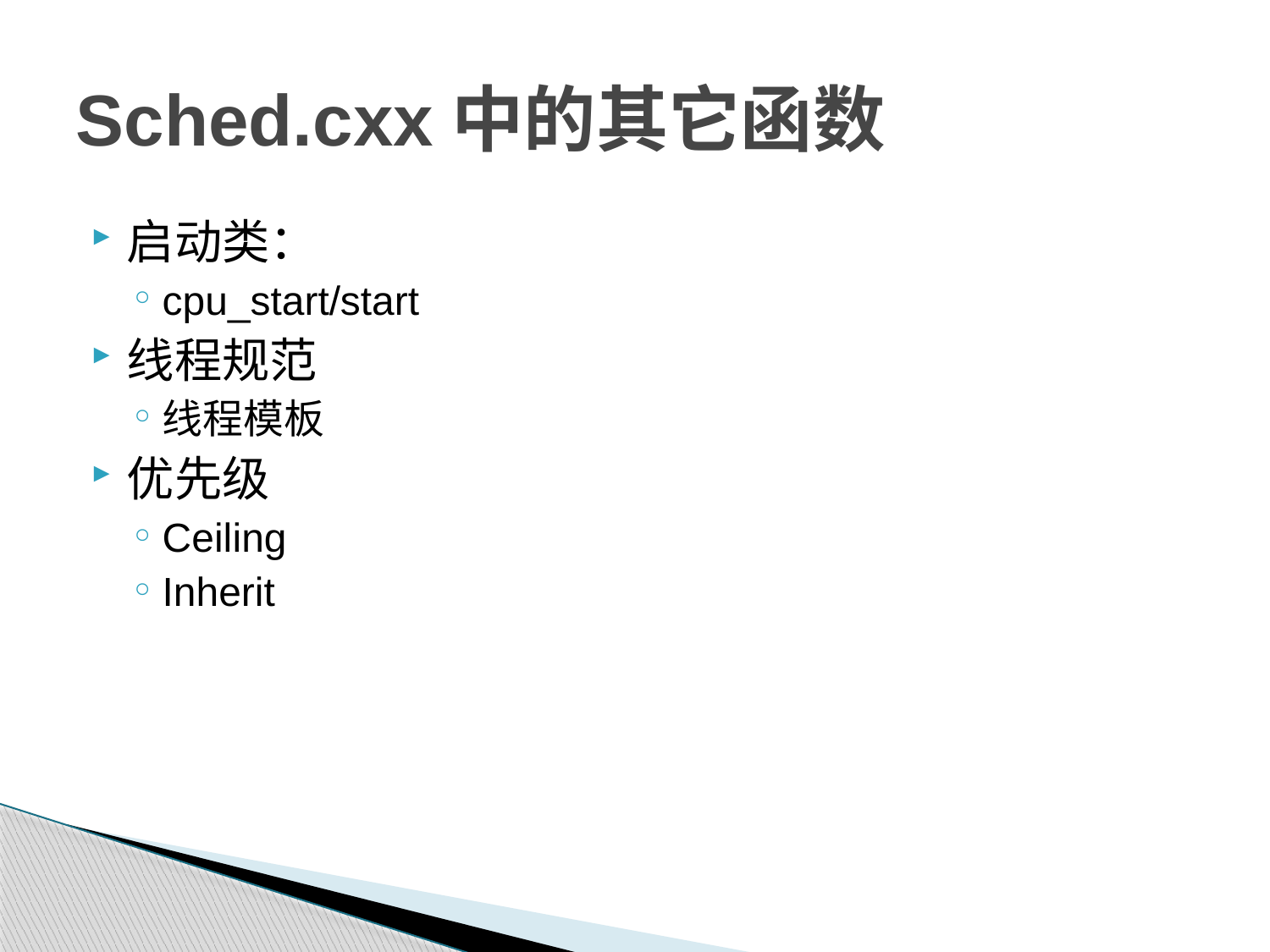

# Sched.cxx中的其它函数
启动类：
cpu_start/start
线程规范
线程模板
优先级
Ceiling
Inherit